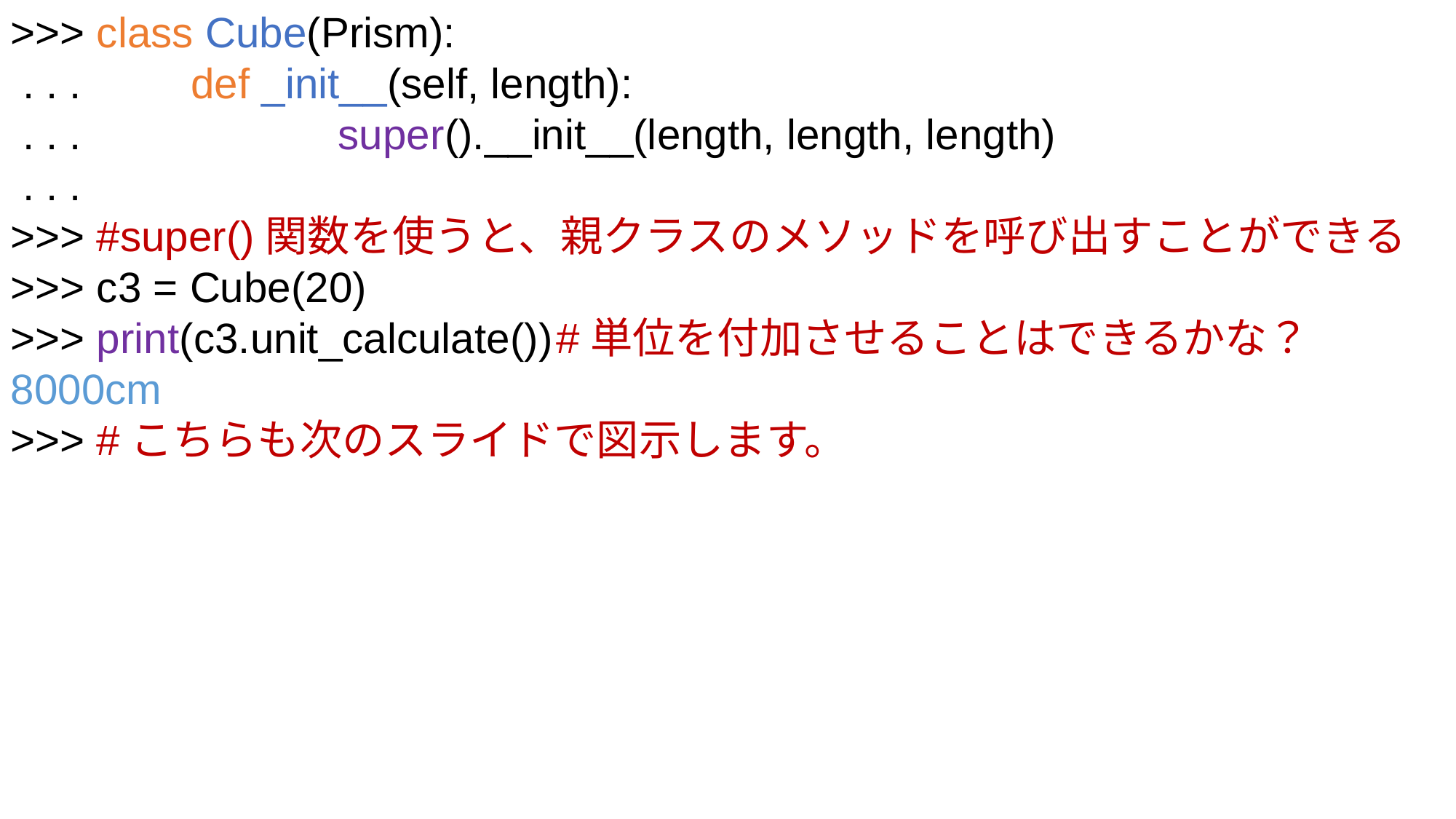

>>> class Cube(Prism):
 . . . 	      def _init__(self, length):
 . . . 			super().__init__(length, length, length)
 . . .
>>> #super()関数を使うと、親クラスのメソッドを呼び出すことができる
>>> c3 = Cube(20)
>>> print(c3.unit_calculate())	#単位を付加させることはできるかな？
8000cm
>>> #こちらも次のスライドで図示します。